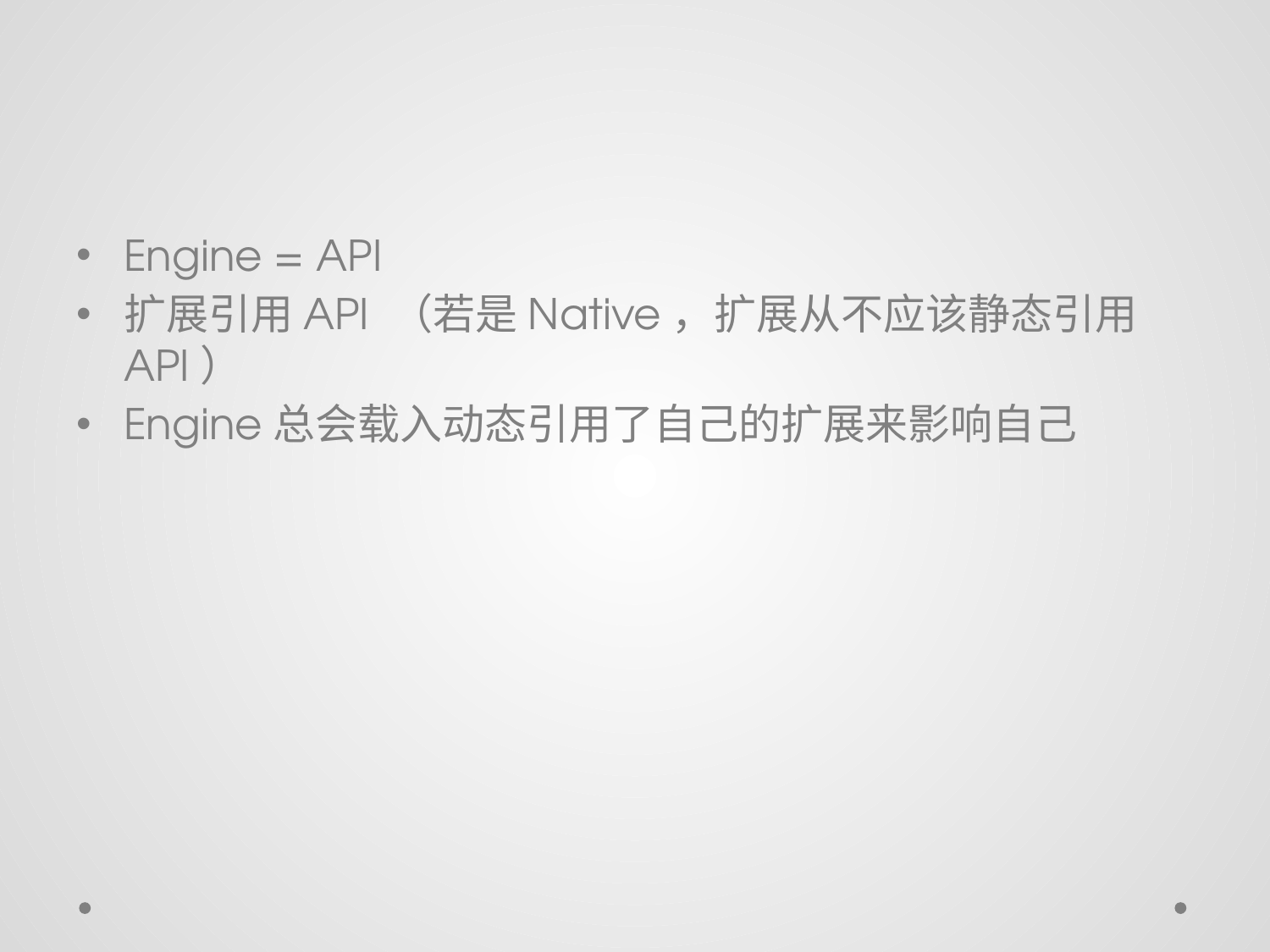

#
Engine = API
扩展引用API （若是Native，扩展从不应该静态引用API）
Engine总会载入动态引用了自己的扩展来影响自己